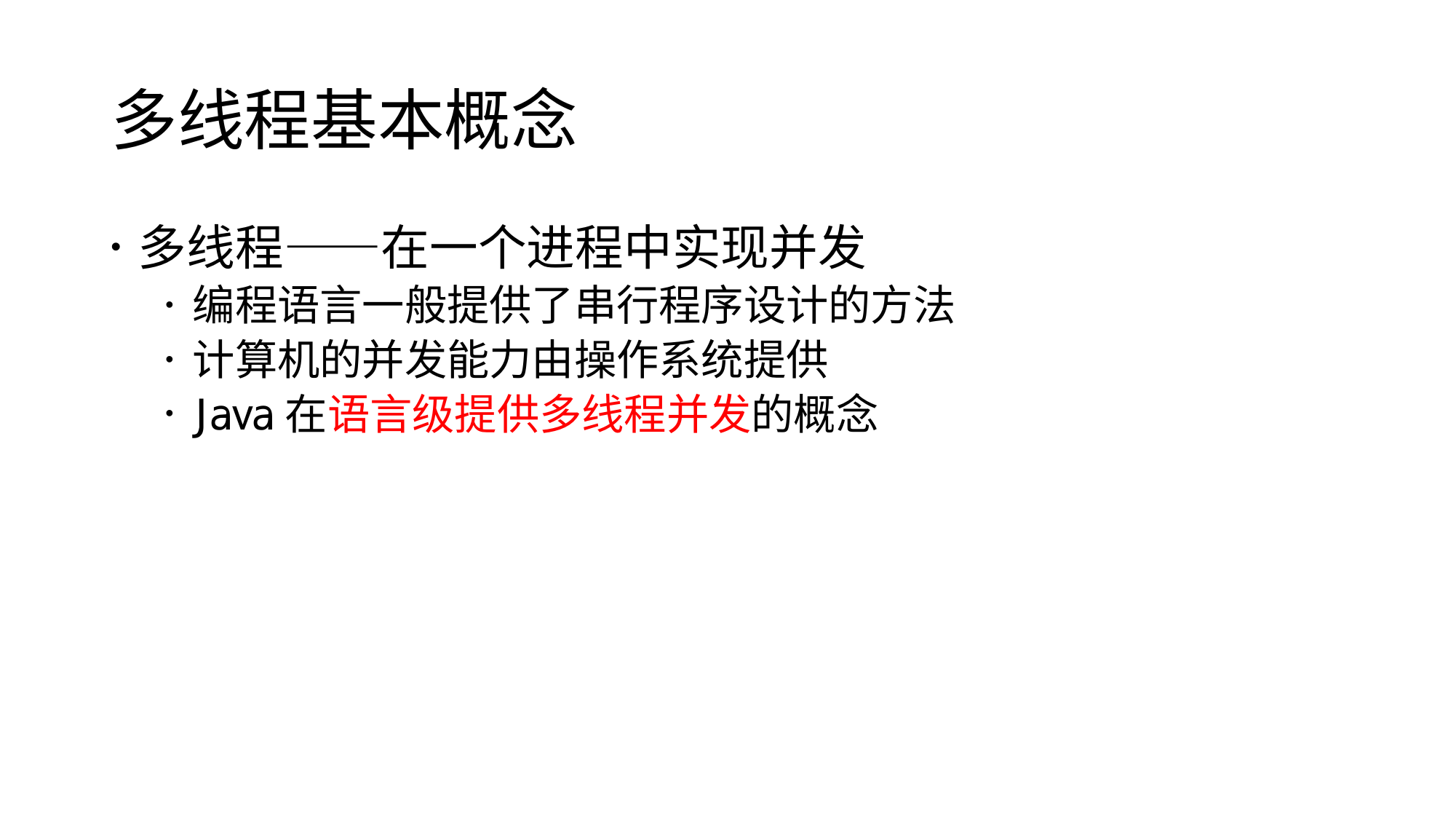

# 多线程基本概念
多线程——在一个进程中实现并发
编程语言一般提供了串行程序设计的方法
计算机的并发能力由操作系统提供
Java在语言级提供多线程并发的概念